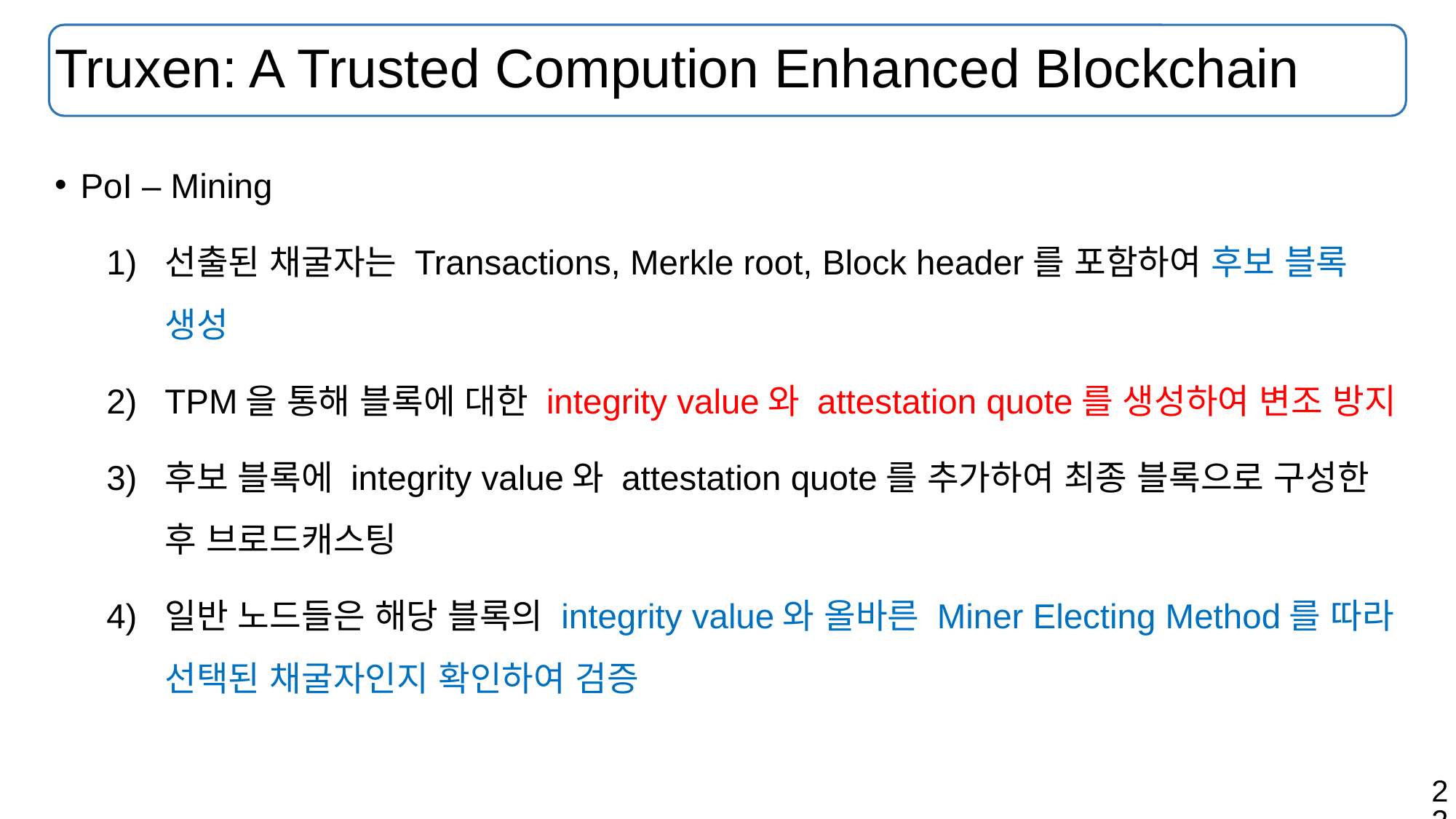

# Truxen: A Trusted Compution Enhanced Blockchain
PoI – Mining
선출된 채굴자는 Transactions, Merkle root, Block header를 포함하여 후보 블록 생성
TPM을 통해 블록에 대한 integrity value와 attestation quote를 생성하여 변조 방지
후보 블록에 integrity value와 attestation quote를 추가하여 최종 블록으로 구성한 후 브로드캐스팅
일반 노드들은 해당 블록의 integrity value와 올바른 Miner Electing Method를 따라 선택된 채굴자인지 확인하여 검증

22